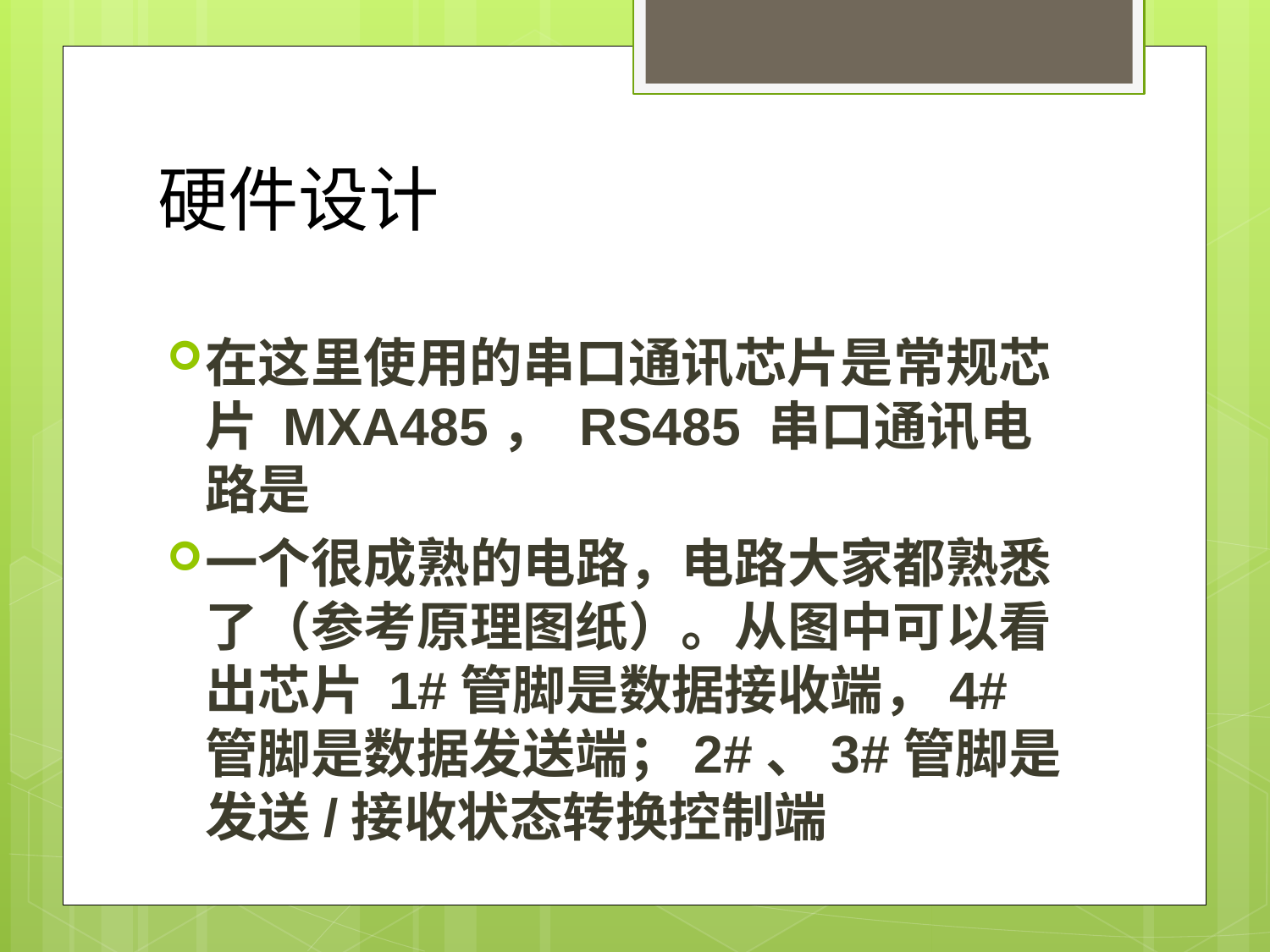

# 硬件设计
在这里使用的串口通讯芯片是常规芯片 MXA485， RS485 串口通讯电路是
一个很成熟的电路，电路大家都熟悉了（参考原理图纸）。从图中可以看出芯片 1#管脚是数据接收端，4#管脚是数据发送端；2#、3#管脚是发送/接收状态转换控制端